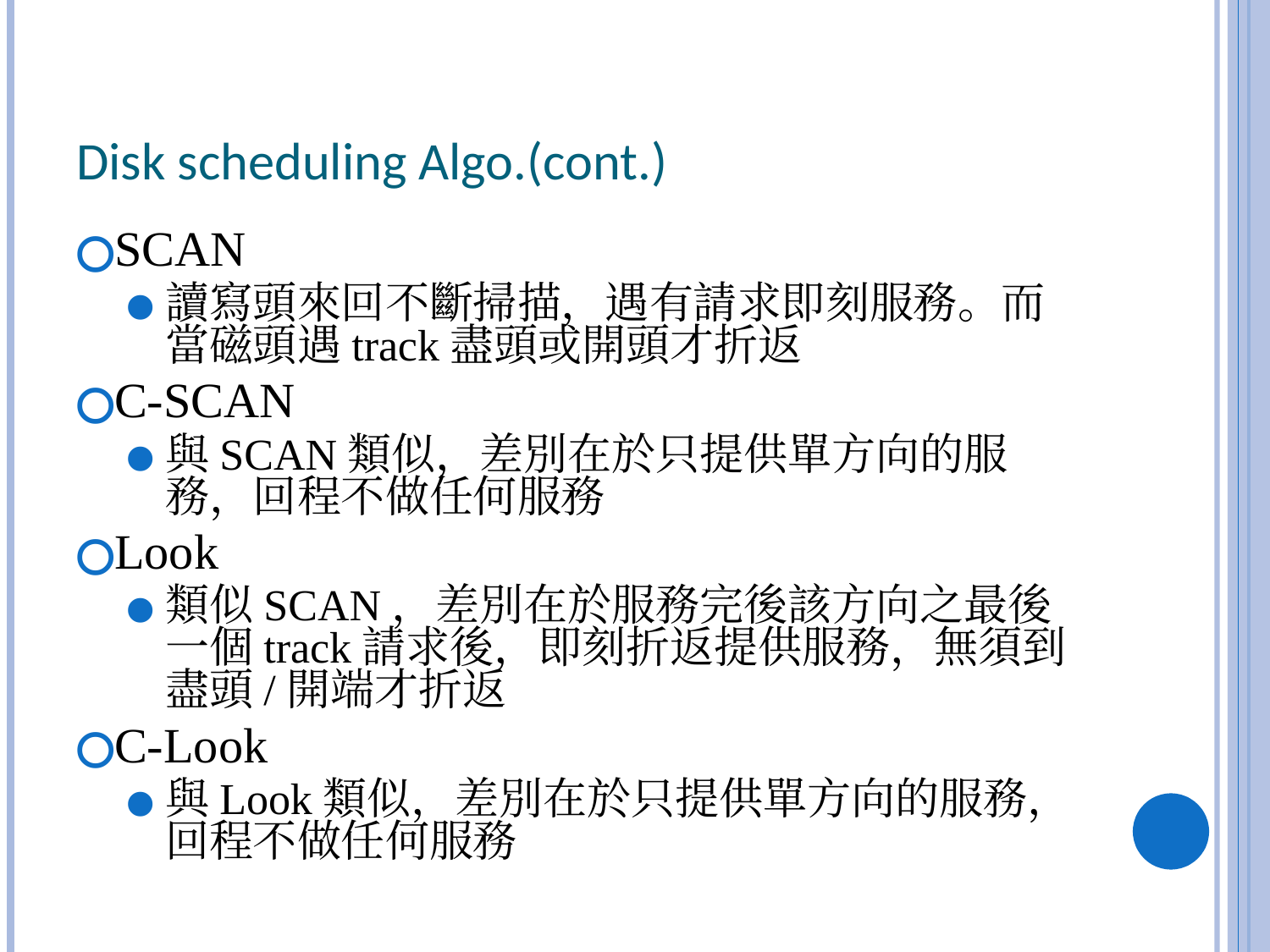

# Disk scheduling Algo.(cont.)
SCAN
讀寫頭來回不斷掃描，遇有請求即刻服務。而當磁頭遇track盡頭或開頭才折返
C-SCAN
與SCAN類似，差別在於只提供單方向的服務，回程不做任何服務
Look
類似SCAN，差別在於服務完後該方向之最後一個track請求後，即刻折返提供服務，無須到盡頭/開端才折返
C-Look
與Look類似，差別在於只提供單方向的服務，回程不做任何服務